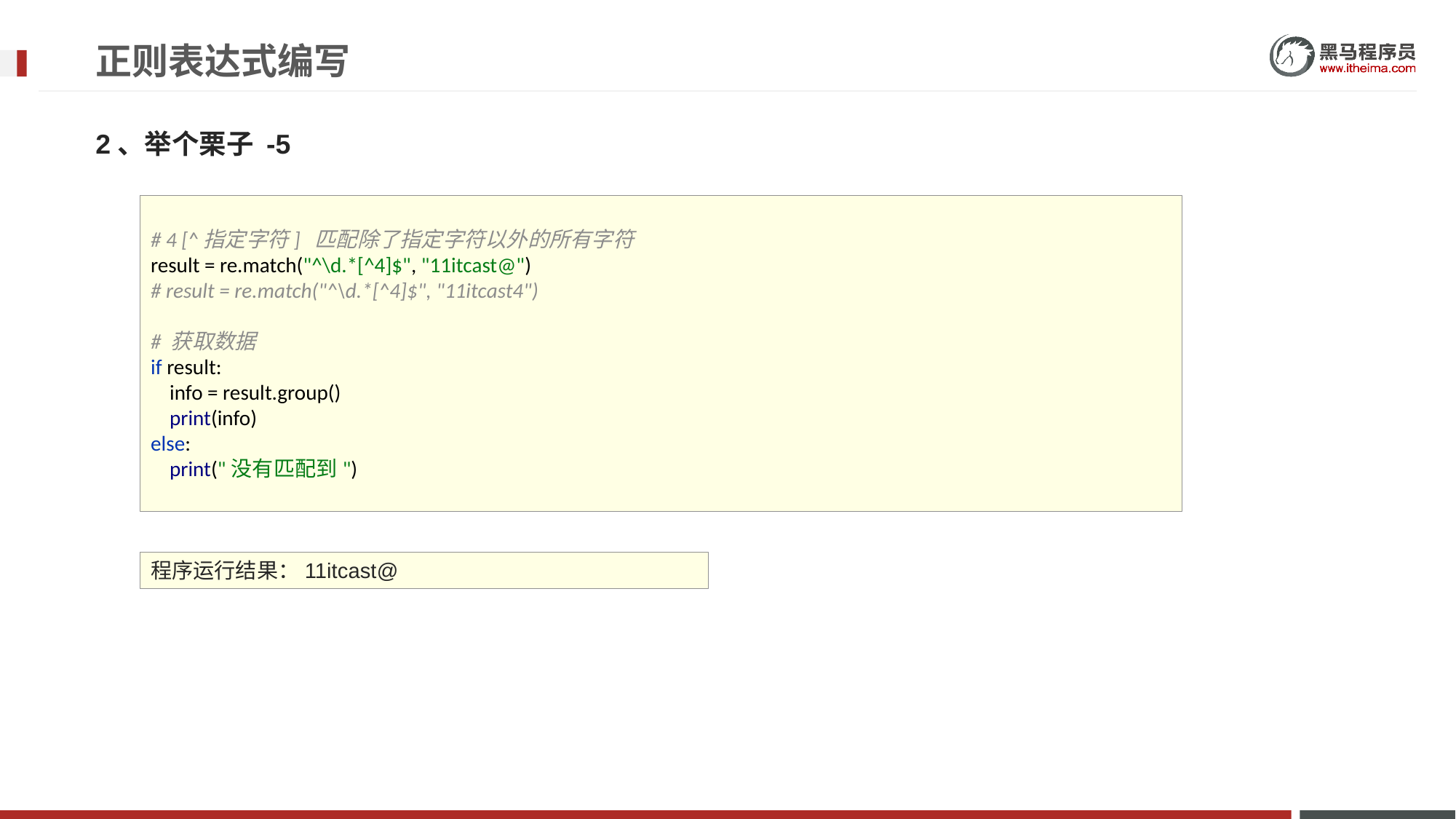

# 正则表达式编写
2、举个栗子 -5
# 4 [^指定字符]  匹配除了指定字符以外的所有字符
result = re.match("^\d.*[^4]$", "11itcast@")
# result = re.match("^\d.*[^4]$", "11itcast4")
# 获取数据
if result:
    info = result.group()
    print(info)
else:
    print("没有匹配到")
程序运行结果：11itcast@